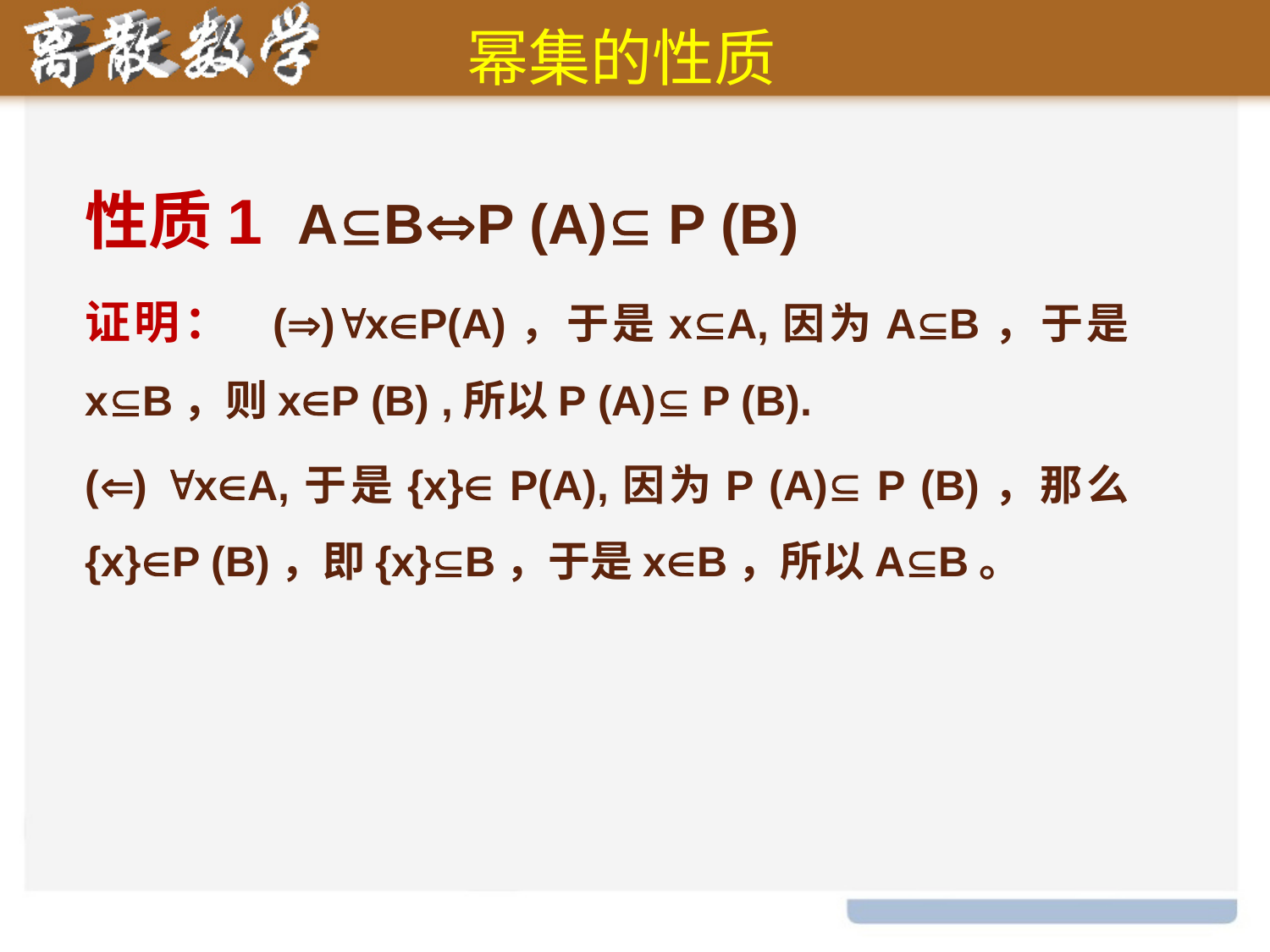

幂集的性质
性质1  A⊆B⇔P (A)⊆ P (B)
证明：  (⇒)∀x∈P(A)，于是x⊆A,因为A⊆B，于是x⊆B，则x∈P (B) ,所以P (A)⊆ P (B).
(⇐) ∀x∈A,于是{x}∈ P(A),因为P (A)⊆ P (B)，那么{x}∈P (B)，即{x}⊆B，于是x∈B，所以A⊆B。